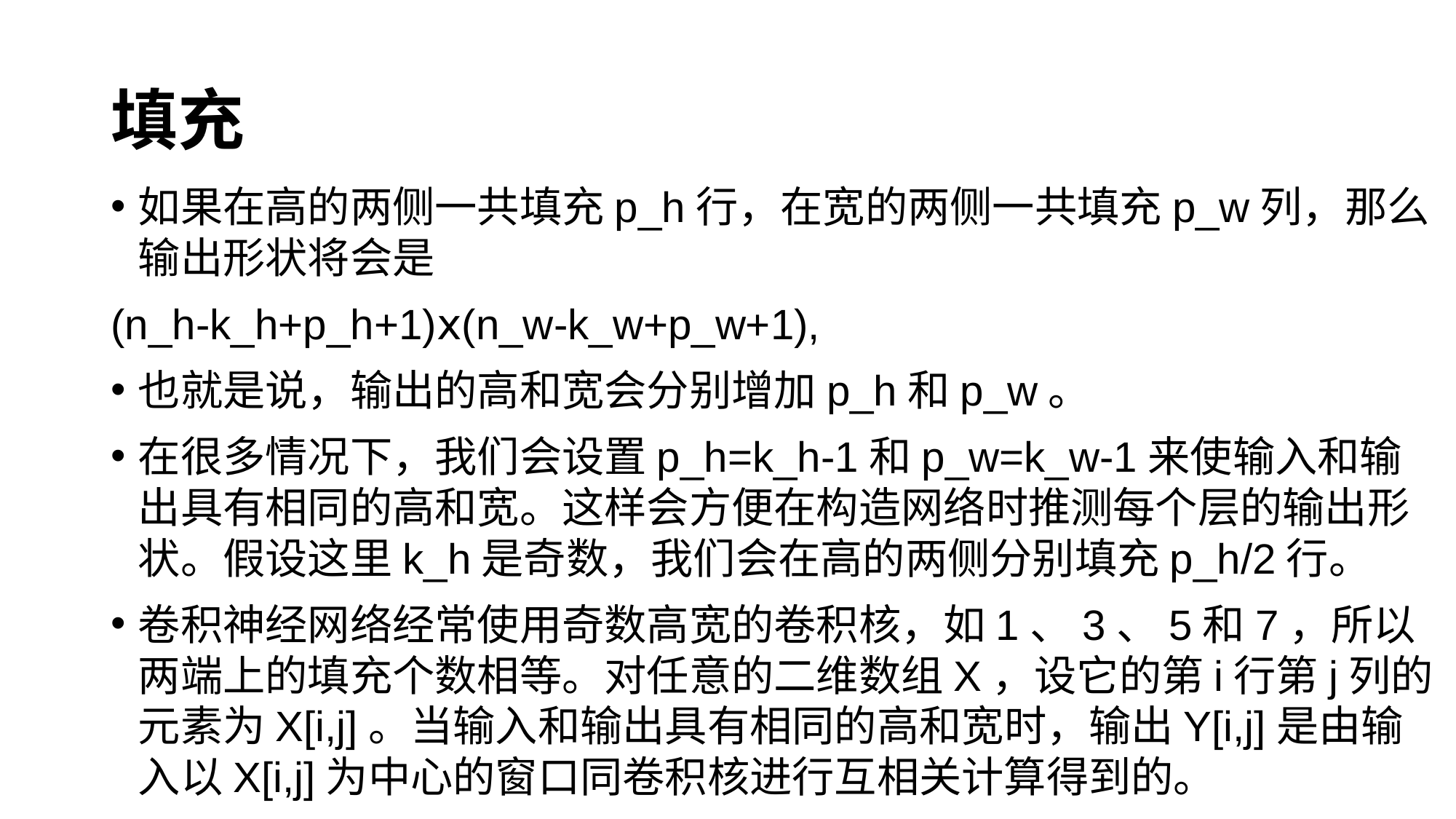

# 填充
如果在高的两侧一共填充p_h行，在宽的两侧一共填充p_w列，那么输出形状将会是
(n_h-k_h+p_h+1)ⅹ(n_w-k_w+p_w+1),
也就是说，输出的高和宽会分别增加p_h和p_w。
在很多情况下，我们会设置p_h=k_h-1和p_w=k_w-1来使输入和输出具有相同的高和宽。这样会方便在构造网络时推测每个层的输出形状。假设这里k_h是奇数，我们会在高的两侧分别填充p_h/2行。
卷积神经网络经常使用奇数高宽的卷积核，如1、3、5和7，所以两端上的填充个数相等。对任意的二维数组X，设它的第i行第j列的元素为X[i,j]。当输入和输出具有相同的高和宽时，输出Y[i,j]是由输入以X[i,j]为中心的窗口同卷积核进行互相关计算得到的。